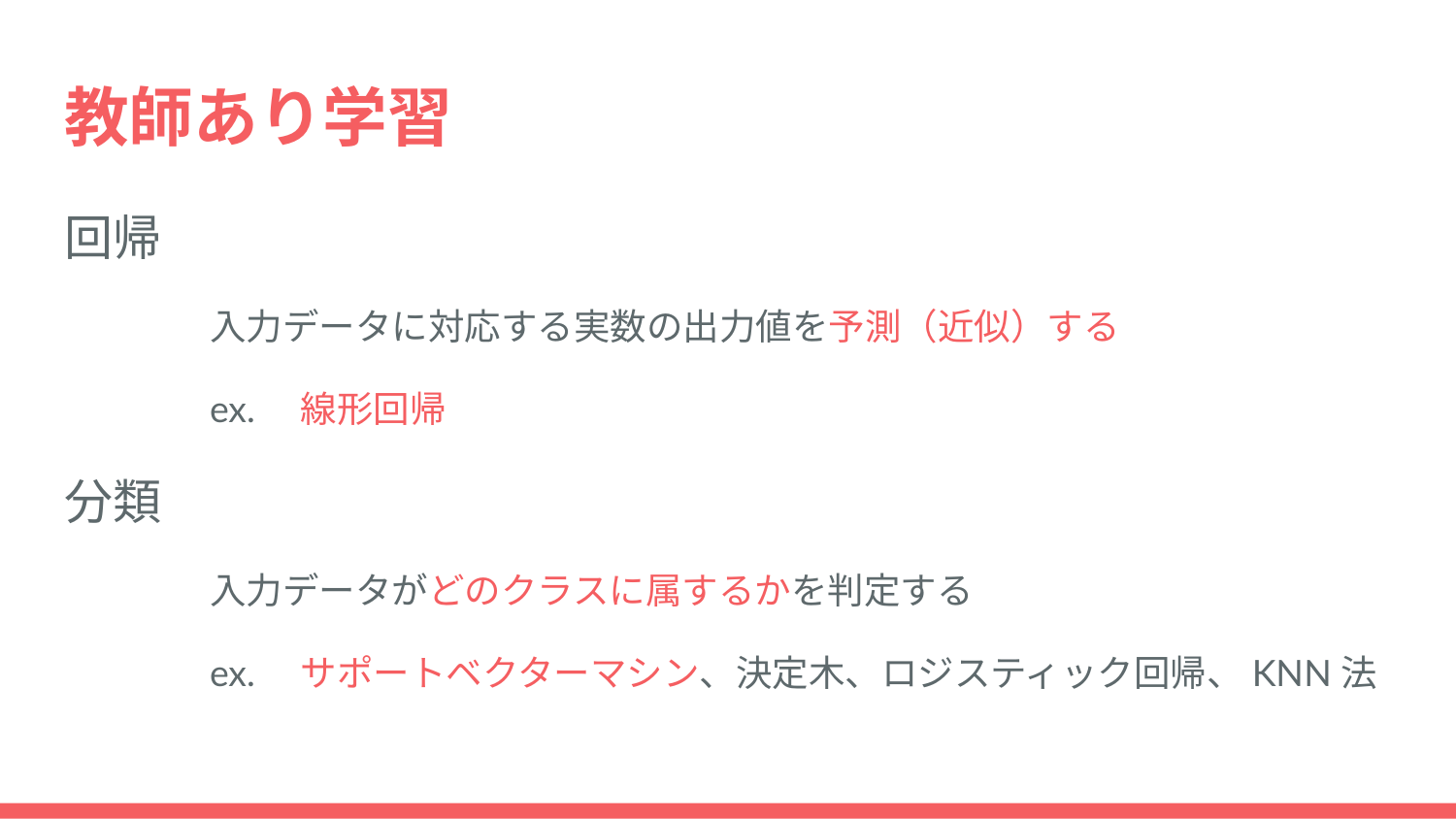

# 教師あり学習
回帰
	入力データに対応する実数の出力値を予測（近似）する
	ex.　線形回帰
分類
	入力データがどのクラスに属するかを判定する
	ex.　サポートベクターマシン、決定木、ロジスティック回帰、KNN法